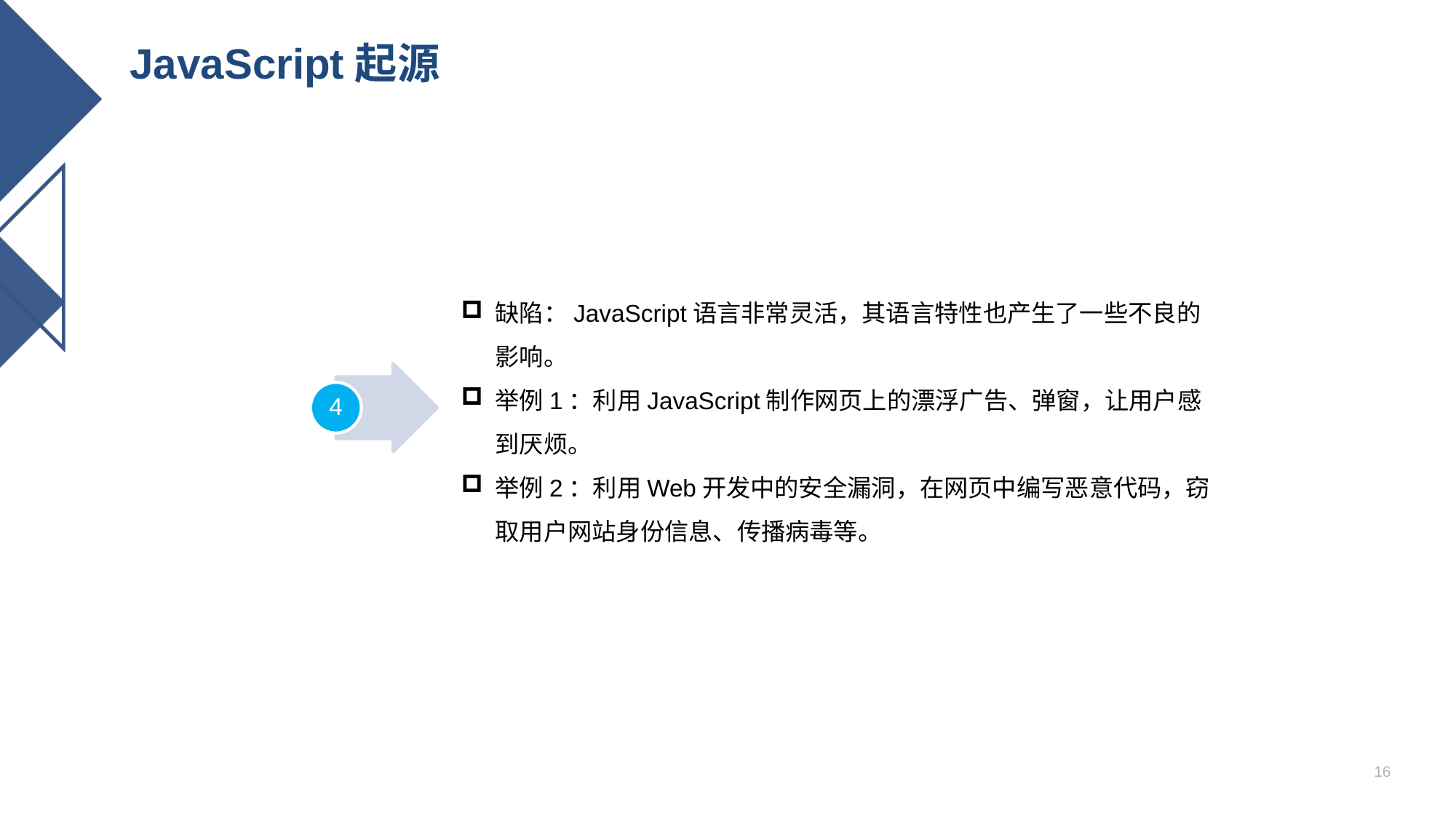

# JavaScript起源
缺陷：JavaScript语言非常灵活，其语言特性也产生了一些不良的影响。
举例1：利用JavaScript制作网页上的漂浮广告、弹窗，让用户感到厌烦。
举例2：利用Web开发中的安全漏洞，在网页中编写恶意代码，窃取用户网站身份信息、传播病毒等。

4
16